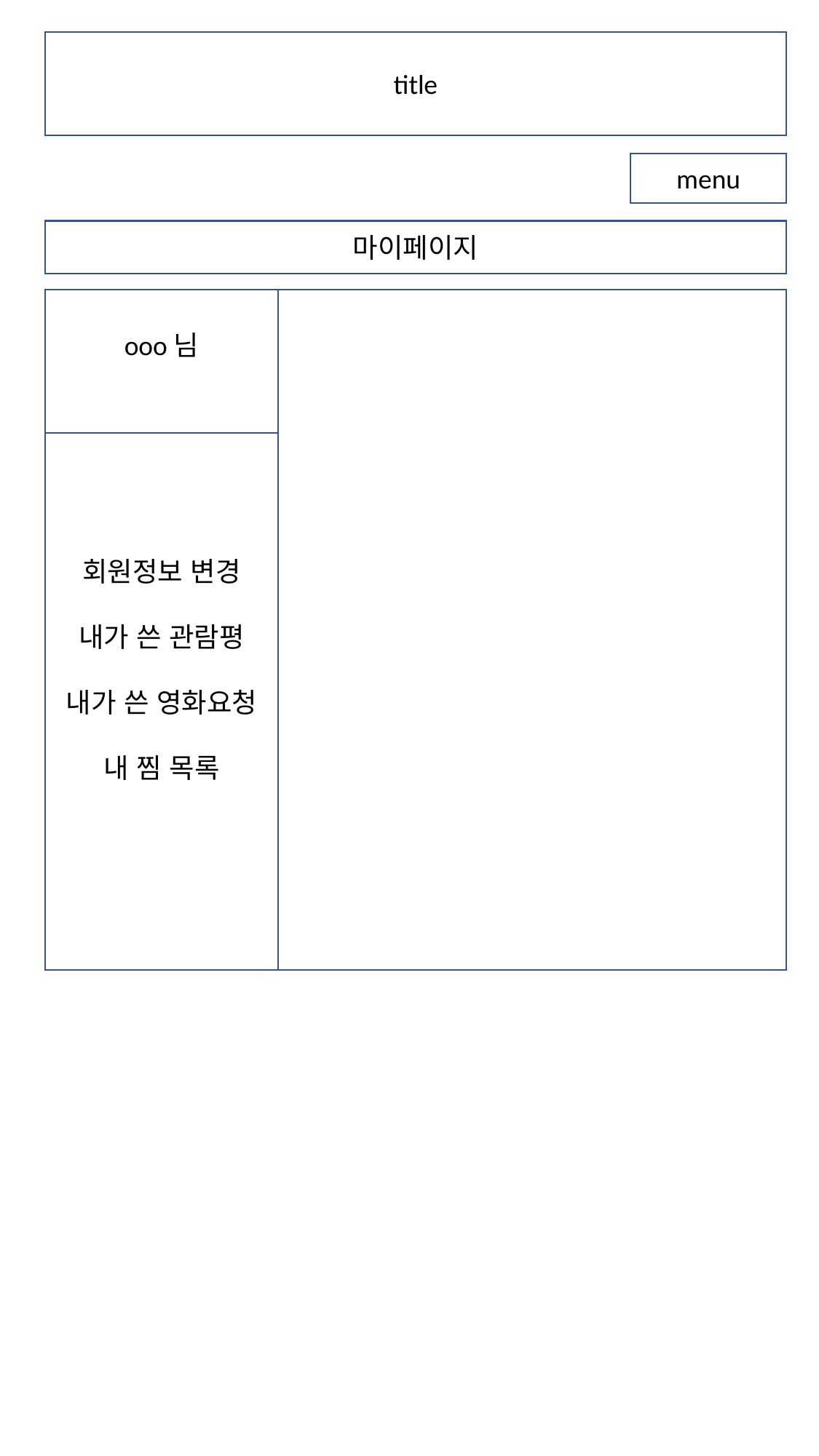

title
menu
마이페이지
ooo님

회원정보 변경

내가 쓴 관람평

내가 쓴 영화요청

내 찜 목록